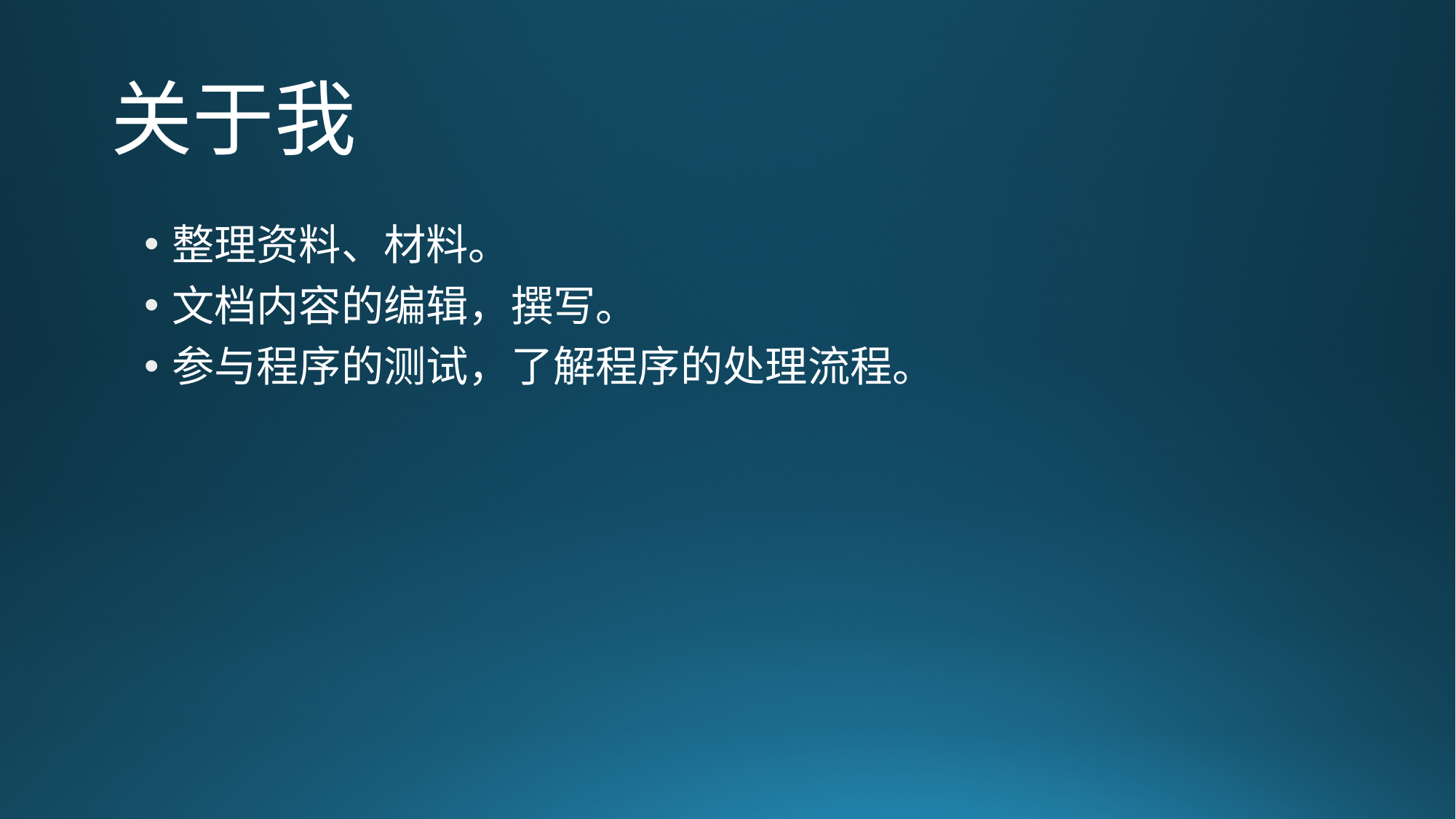

# 关于我
整理资料、材料。
文档内容的编辑，撰写。
参与程序的测试，了解程序的处理流程。